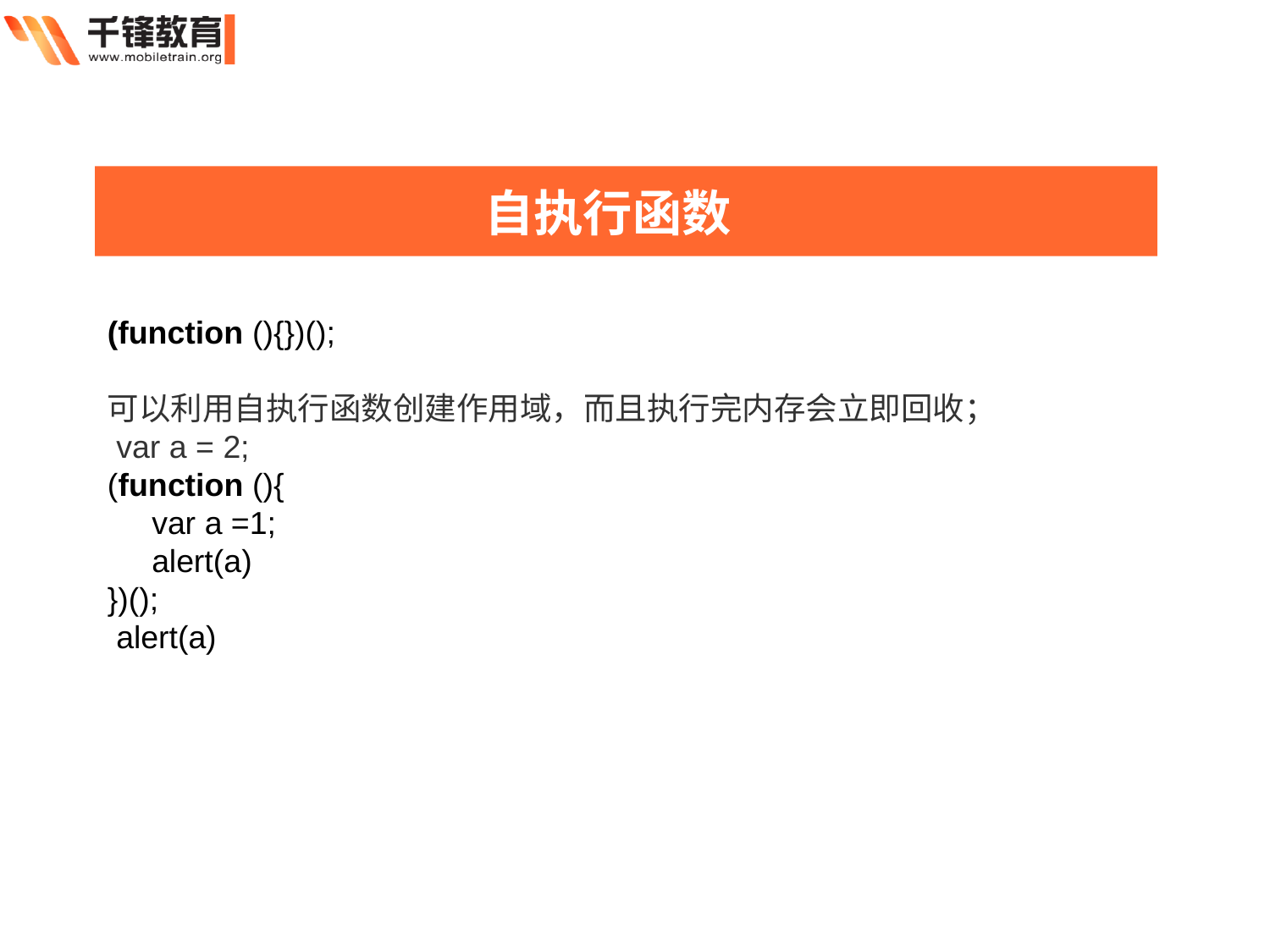

自执行函数
(function (){})();

可以利用自执行函数创建作用域，而且执行完内存会立即回收；
 var a = 2;
(function (){
     var a =1;
     alert(a)
})();
 alert(a)